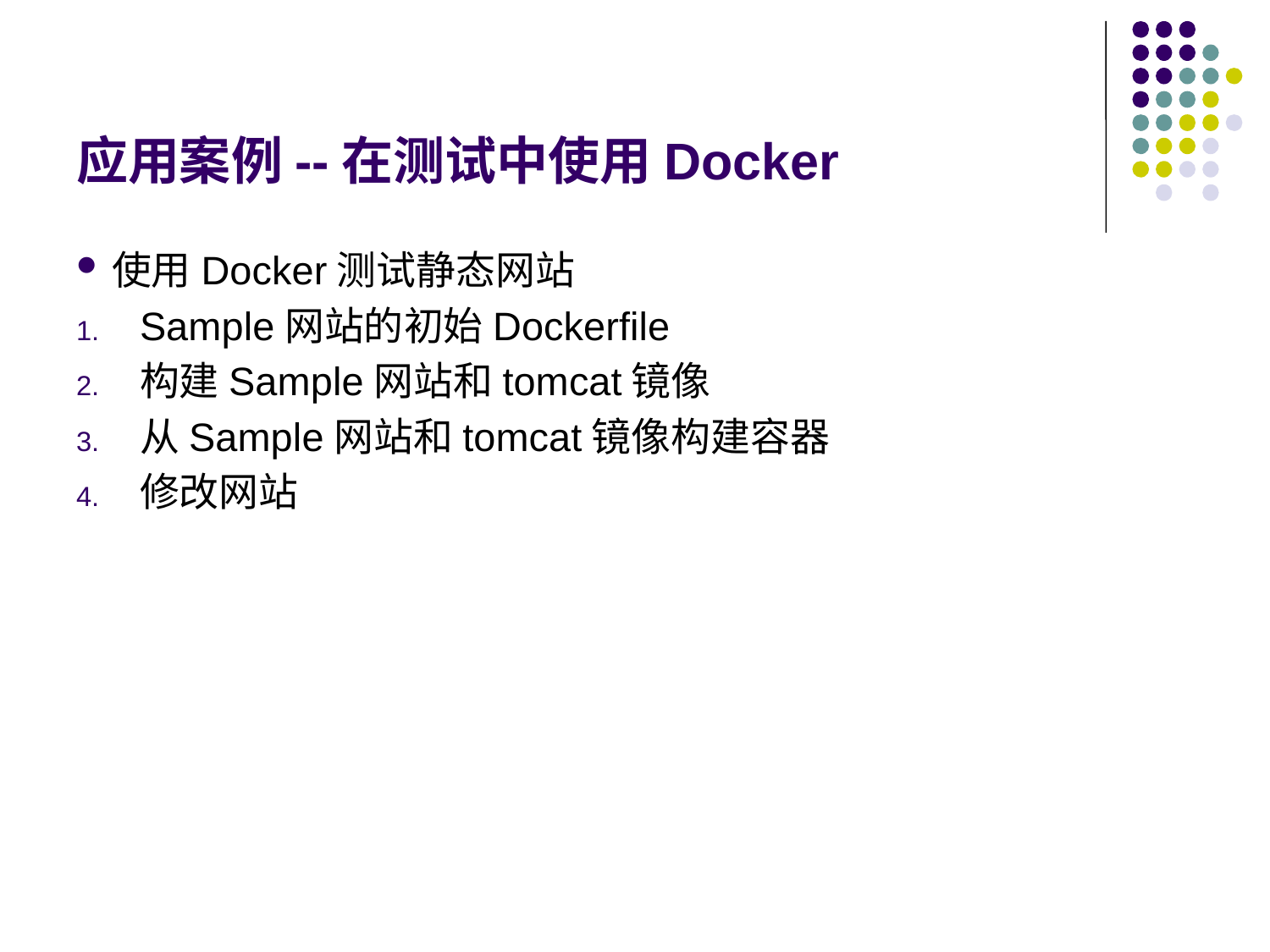

# 应用案例--在测试中使用Docker
使用Docker测试静态网站
Sample网站的初始Dockerfile
构建Sample网站和tomcat镜像
从Sample网站和tomcat镜像构建容器
修改网站